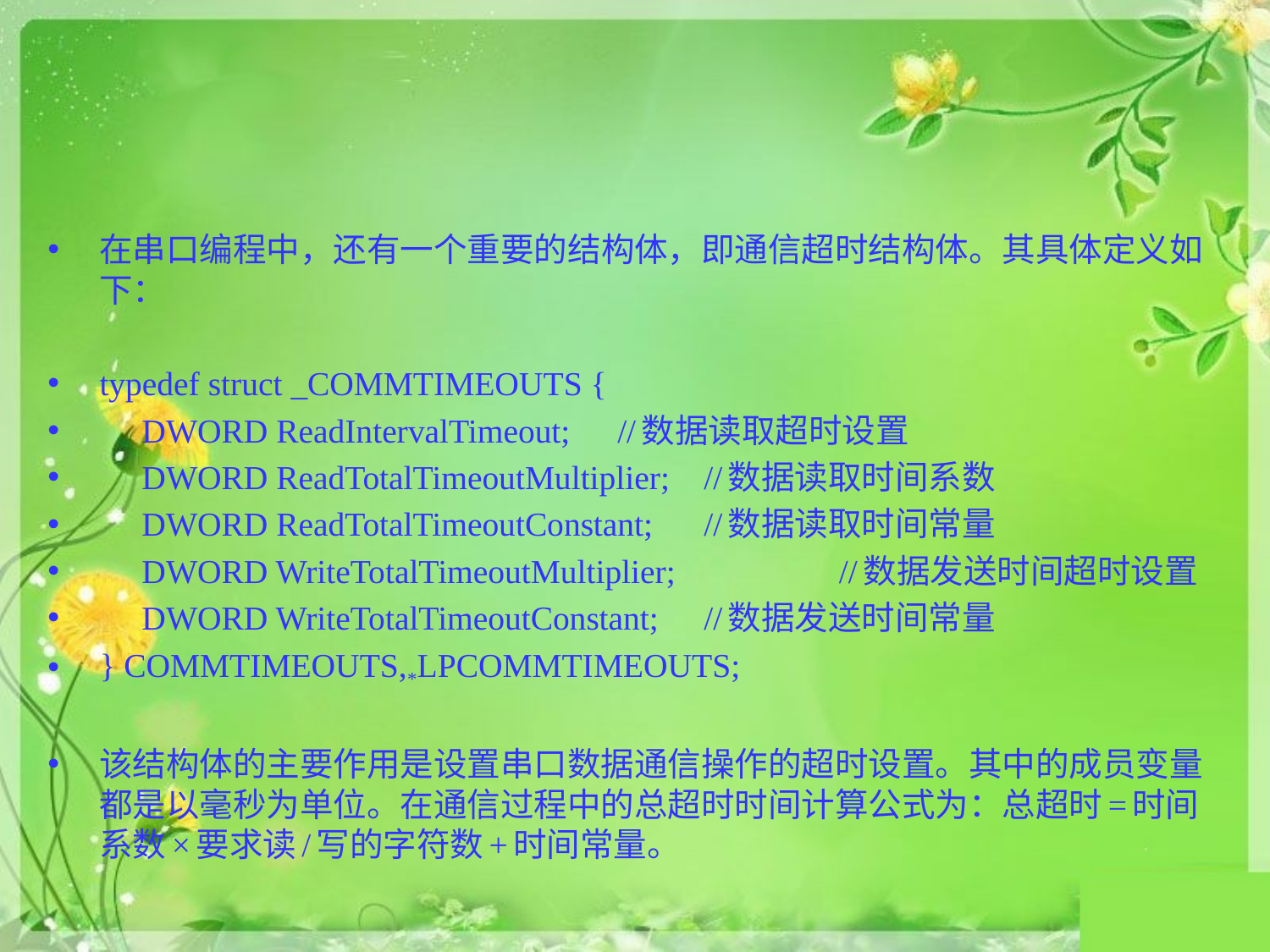

#
在串口编程中，还有一个重要的结构体，即通信超时结构体。其具体定义如下：

typedef struct _COMMTIMEOUTS {
     DWORD ReadIntervalTimeout; 			//数据读取超时设置
     DWORD ReadTotalTimeoutMultiplier; 		//数据读取时间系数
     DWORD ReadTotalTimeoutConstant; 		//数据读取时间常量
     DWORD WriteTotalTimeoutMultiplier; 	                //数据发送时间超时设置
     DWORD WriteTotalTimeoutConstant; 		//数据发送时间常量
} COMMTIMEOUTS,*LPCOMMTIMEOUTS;

该结构体的主要作用是设置串口数据通信操作的超时设置。其中的成员变量都是以毫秒为单位。在通信过程中的总超时时间计算公式为：总超时=时间系数×要求读/写的字符数+时间常量。